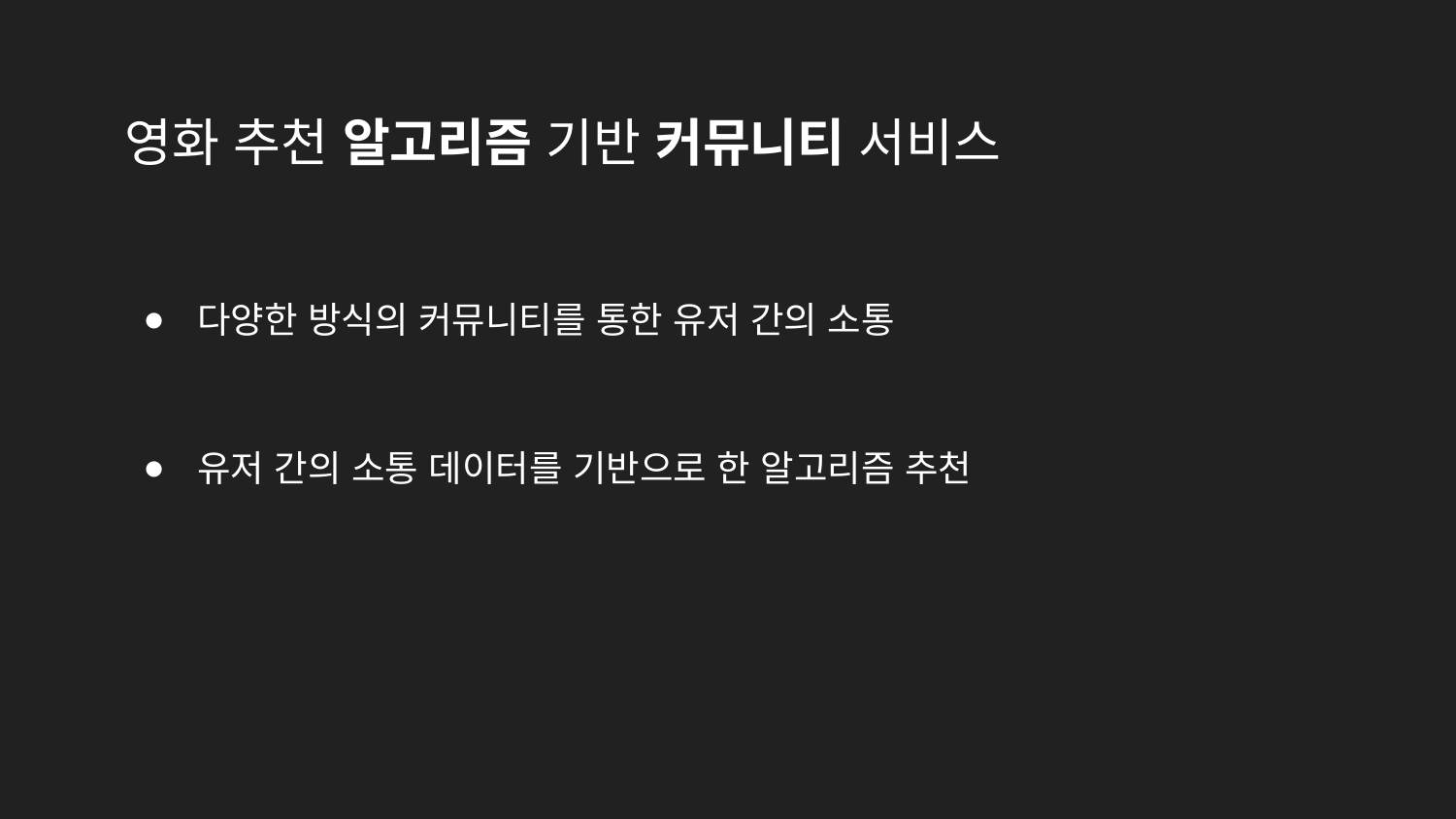

# 영화 추천 알고리즘 기반 커뮤니티 서비스

다양한 방식의 커뮤니티를 통한 유저 간의 소통

유저 간의 소통 데이터를 기반으로 한 알고리즘 추천